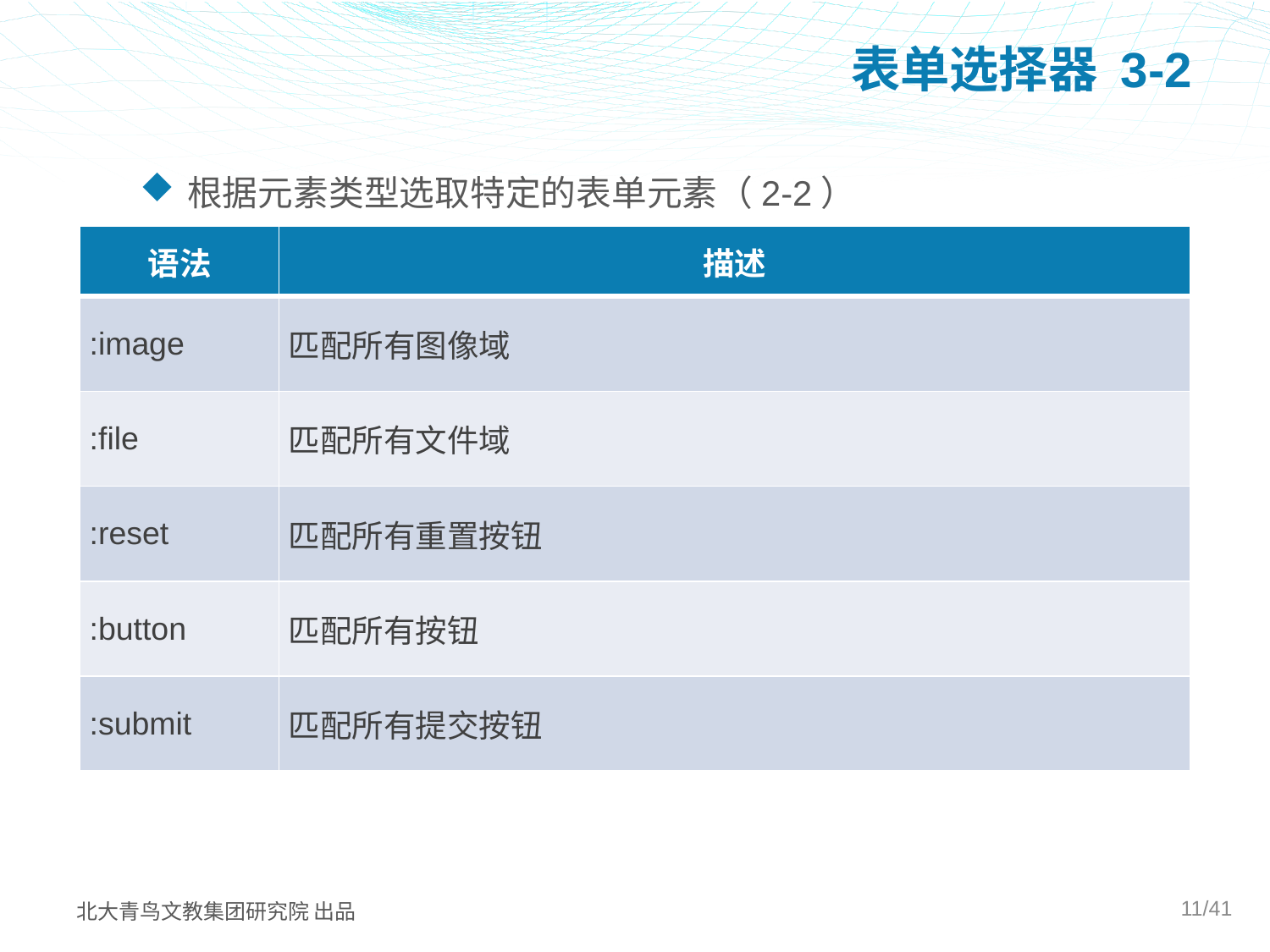

# 表单选择器 3-2
根据元素类型选取特定的表单元素（2-2）
| 语法 | 描述 |
| --- | --- |
| :image | 匹配所有图像域 |
| :file | 匹配所有文件域 |
| :reset | 匹配所有重置按钮 |
| :button | 匹配所有按钮 |
| :submit | 匹配所有提交按钮 |
11/41